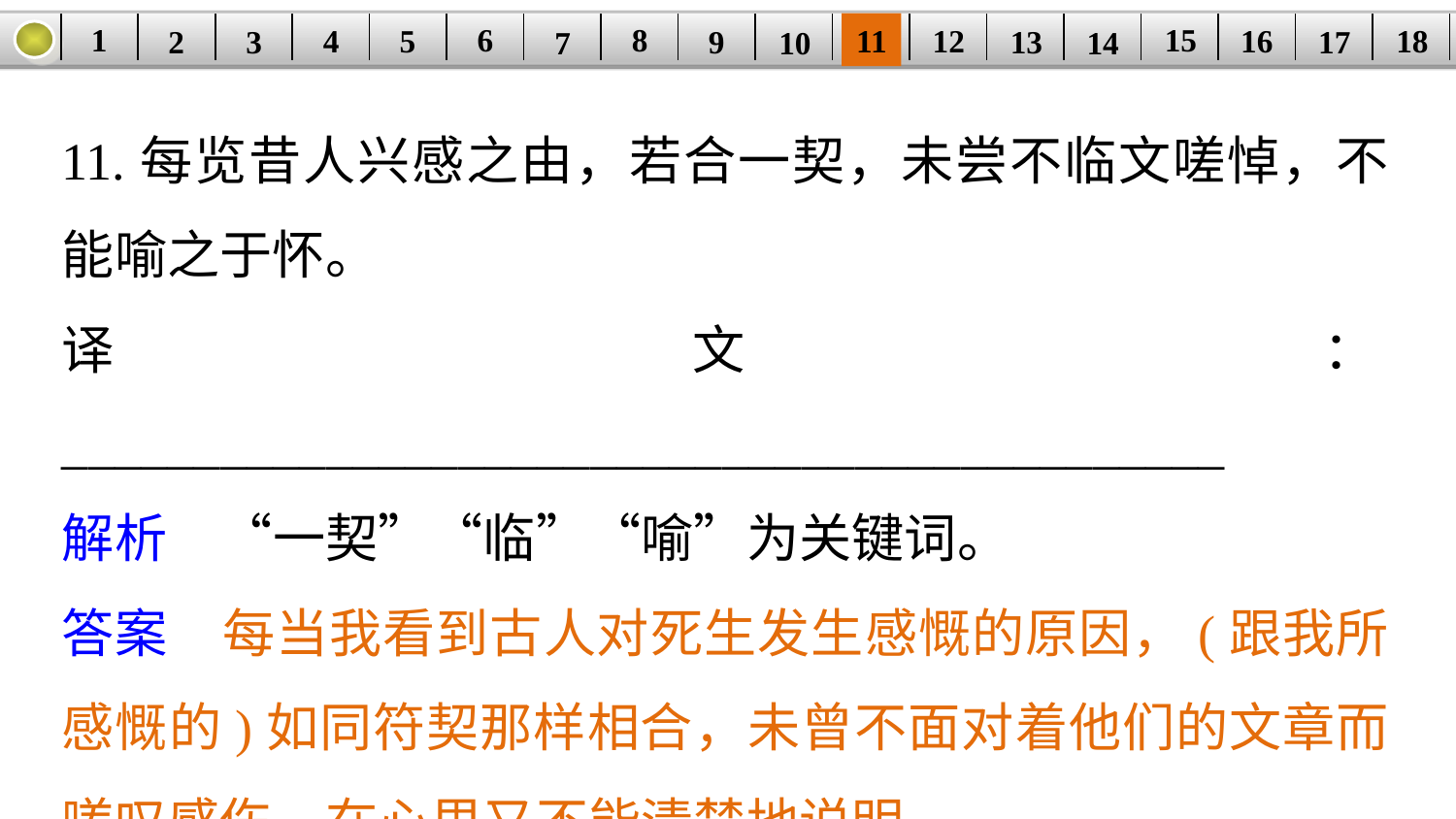

1
8
15
6
11
18
5
16
|  |  |  |  |  |  |  |  |  |  |  |  |  |  |  |  |  |  |
| --- | --- | --- | --- | --- | --- | --- | --- | --- | --- | --- | --- | --- | --- | --- | --- | --- | --- |
12
4
17
13
3
9
2
14
7
10

11.每览昔人兴感之由，若合一契，未尝不临文嗟悼，不能喻之于怀。
译文：____________________________________________
解析　“一契”“临”“喻”为关键词。
答案　每当我看到古人对死生发生感慨的原因，(跟我所感慨的)如同符契那样相合，未曾不面对着他们的文章而嗟叹感伤，在心里又不能清楚地说明。